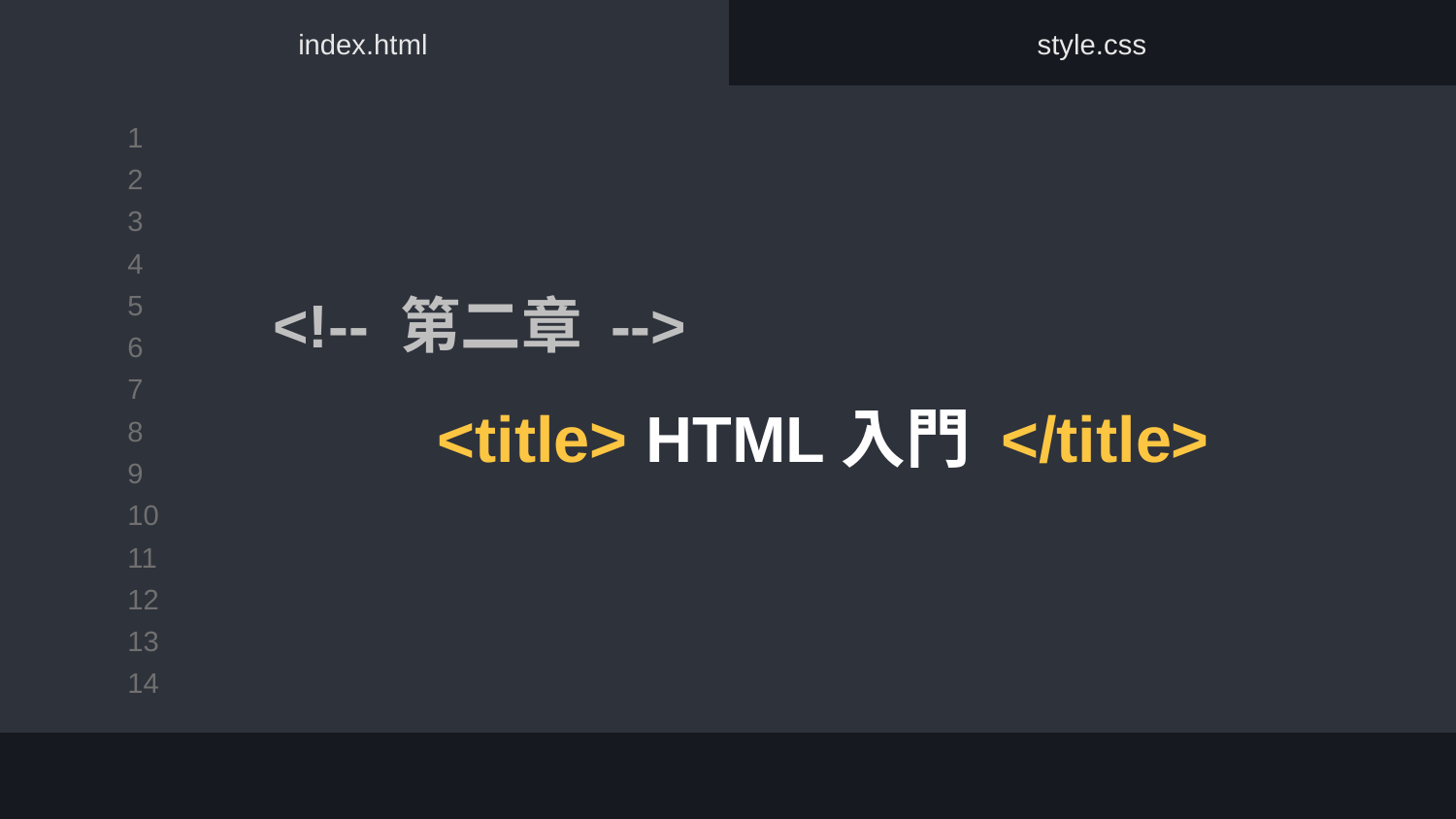

index.html
style.css
<!-- 第二章 -->
<title> HTML入門 </title>